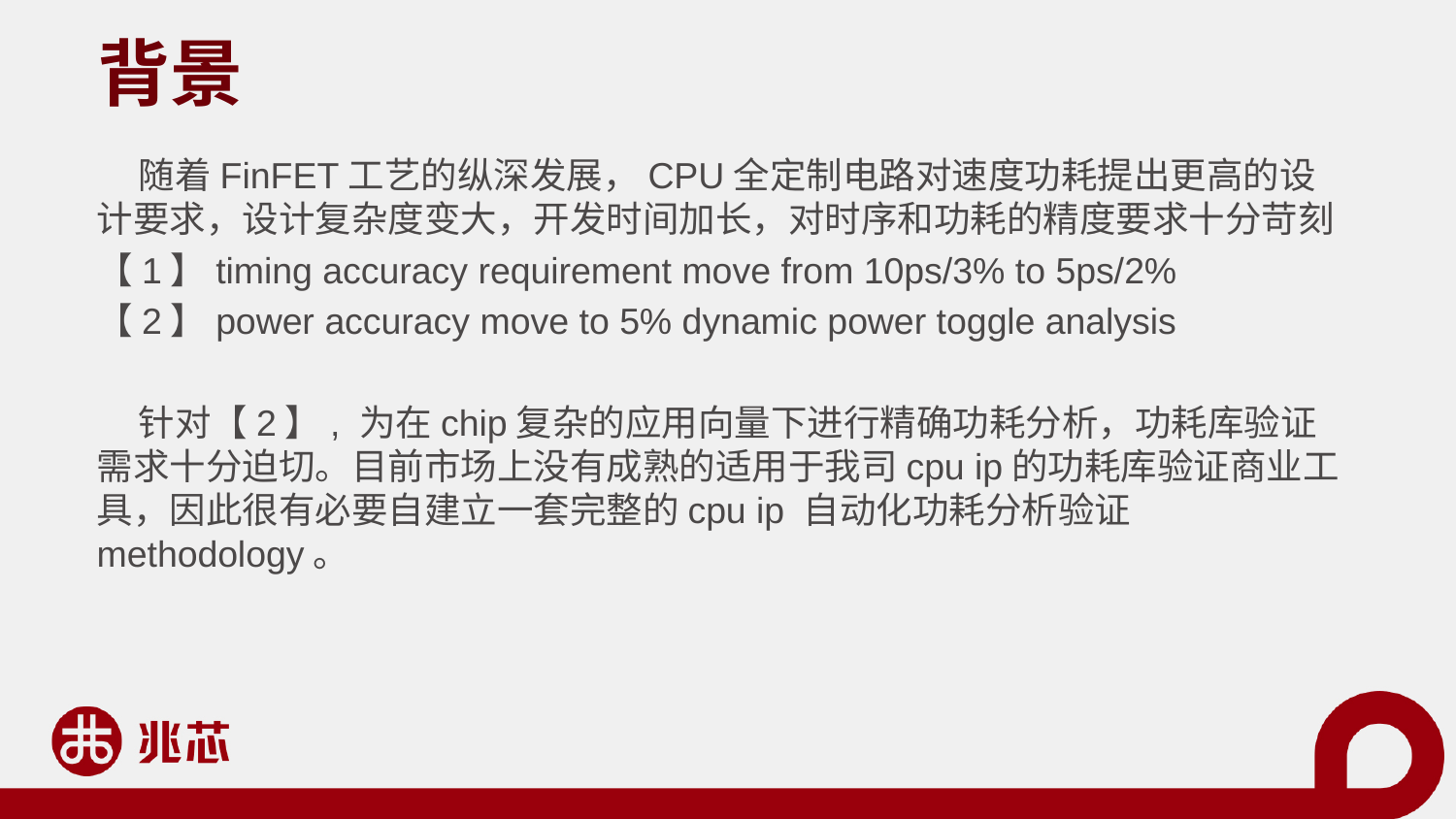

# 背景
    随着FinFET工艺的纵深发展，CPU全定制电路对速度功耗提出更高的设计要求，设计复杂度变大，开发时间加长，对时序和功耗的精度要求十分苛刻
【1】timing accuracy requirement move from 10ps/3% to 5ps/2%
【2】power accuracy move to 5% dynamic power toggle analysis

    针对【2】, 为在chip复杂的应用向量下进行精确功耗分析，功耗库验证需求十分迫切。目前市场上没有成熟的适用于我司cpu ip的功耗库验证商业工具，因此很有必要自建立一套完整的cpu ip 自动化功耗分析验证methodology。